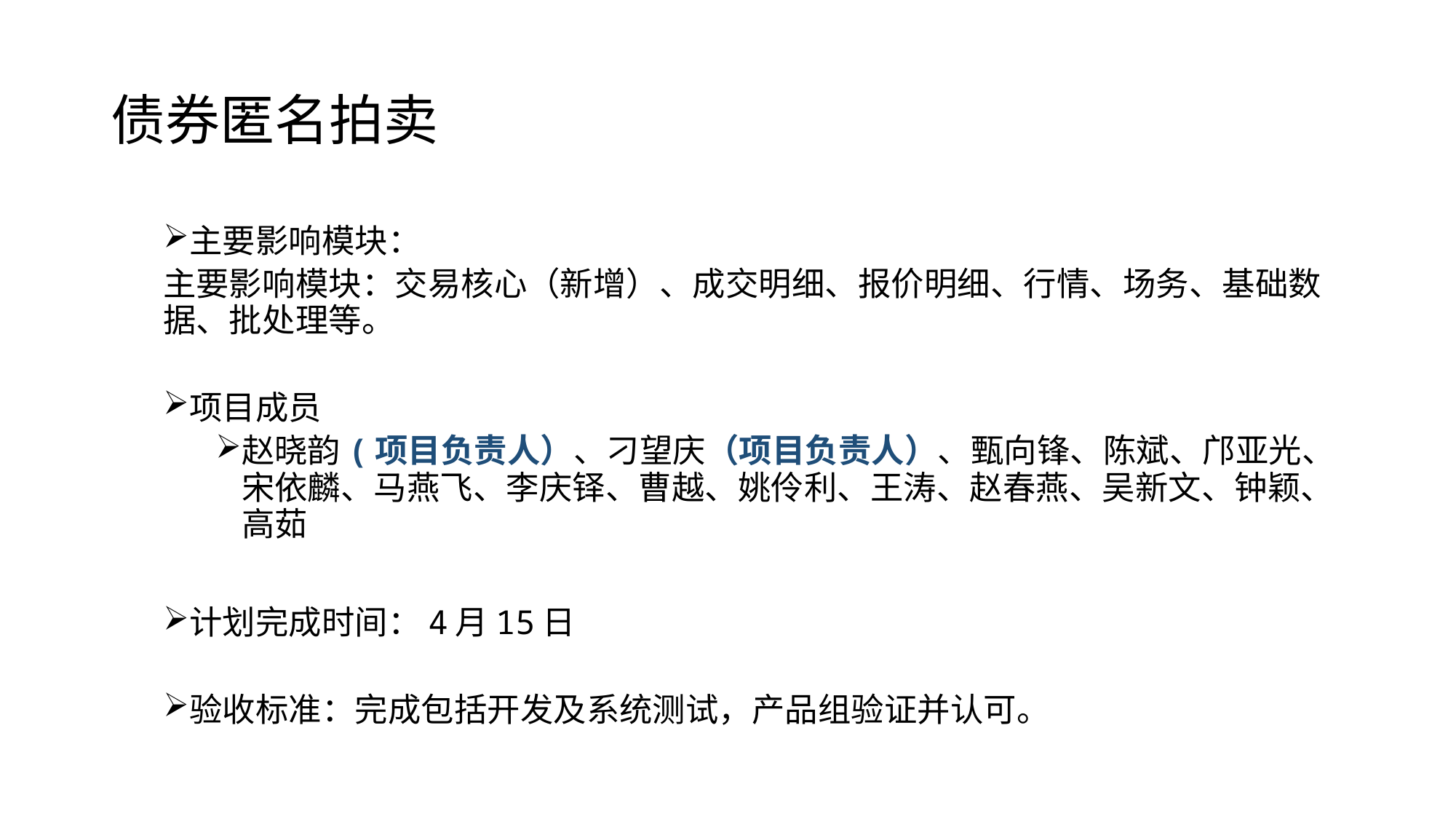

# 债券匿名拍卖
主要影响模块：
主要影响模块：交易核心（新增）、成交明细、报价明细、行情、场务、基础数据、批处理等。

项目成员
赵晓韵(项目负责人）、刁望庆（项目负责人）、甄向锋、陈斌、邝亚光、宋依麟、马燕飞、李庆铎、曹越、姚伶利、王涛、赵春燕、吴新文、钟颖、高茹

计划完成时间：4月15日

验收标准：完成包括开发及系统测试，产品组验证并认可。